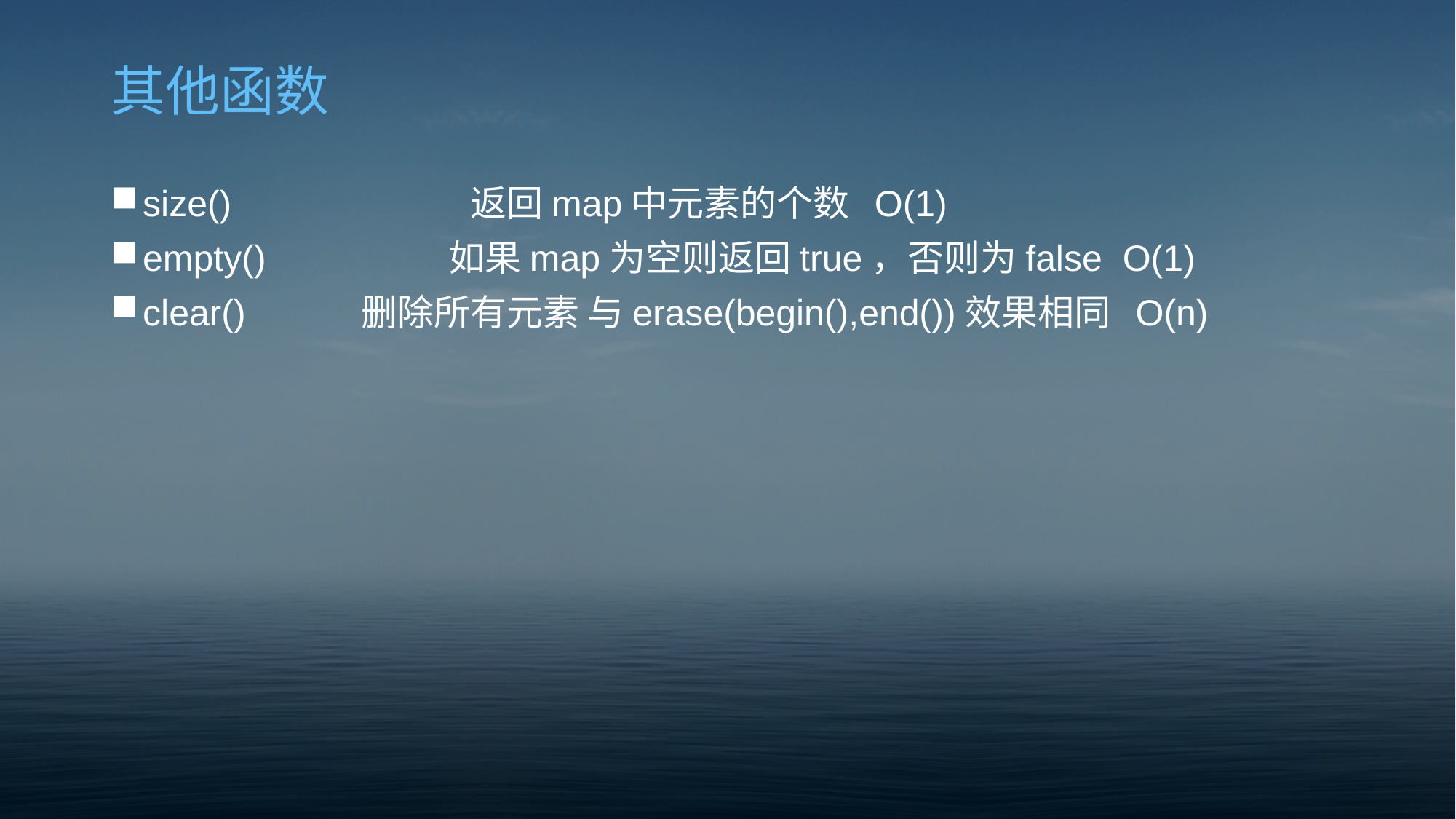

# 其他函数
size()        		返回map中元素的个数  O(1)
empty()                 如果map为空则返回true，否则为false  O(1)
clear()		删除所有元素 与erase(begin(),end())效果相同  O(n)